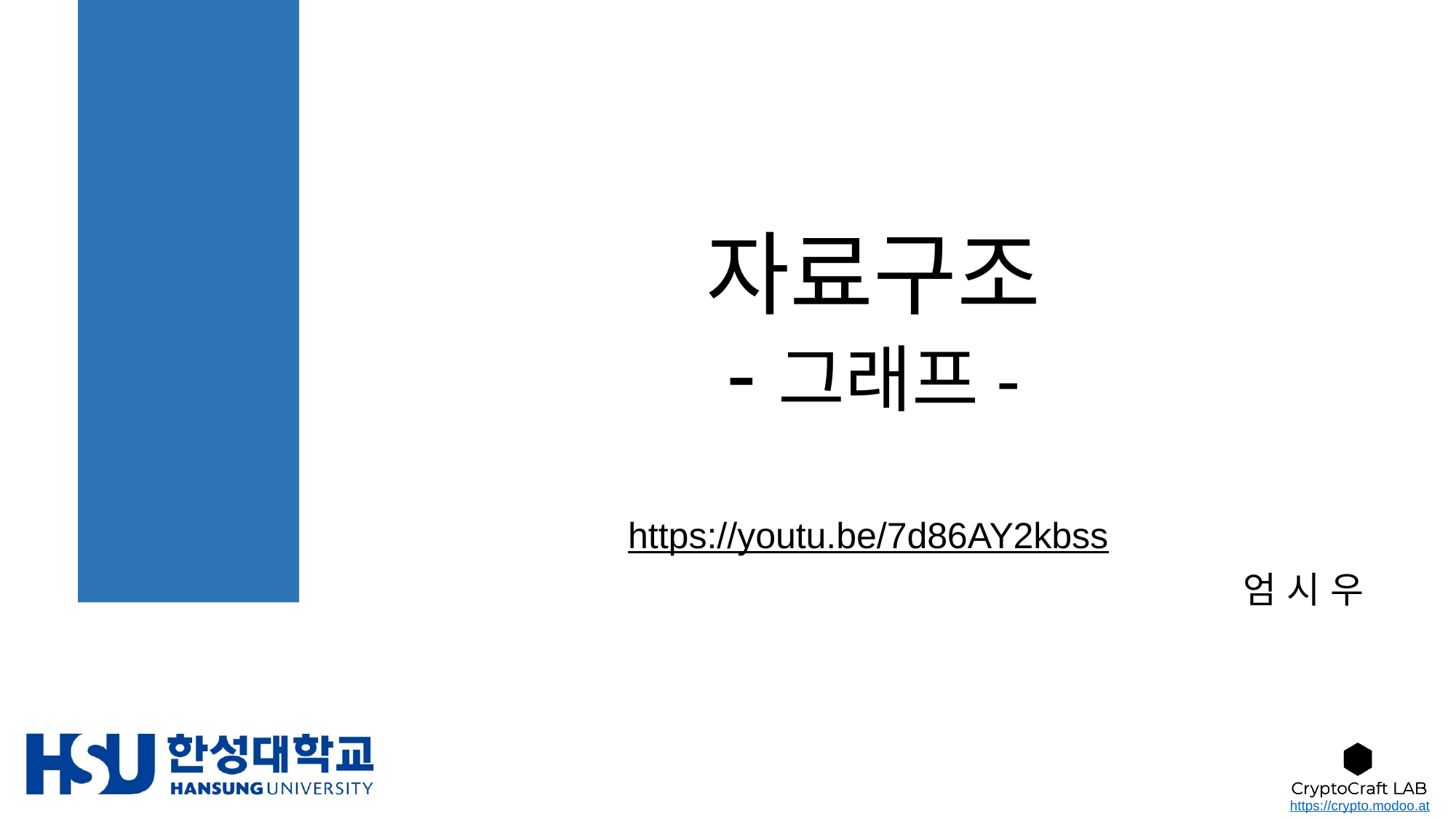

# 자료구조 -그래프-

https://youtu.be/7d86AY2kbss
엄 시 우